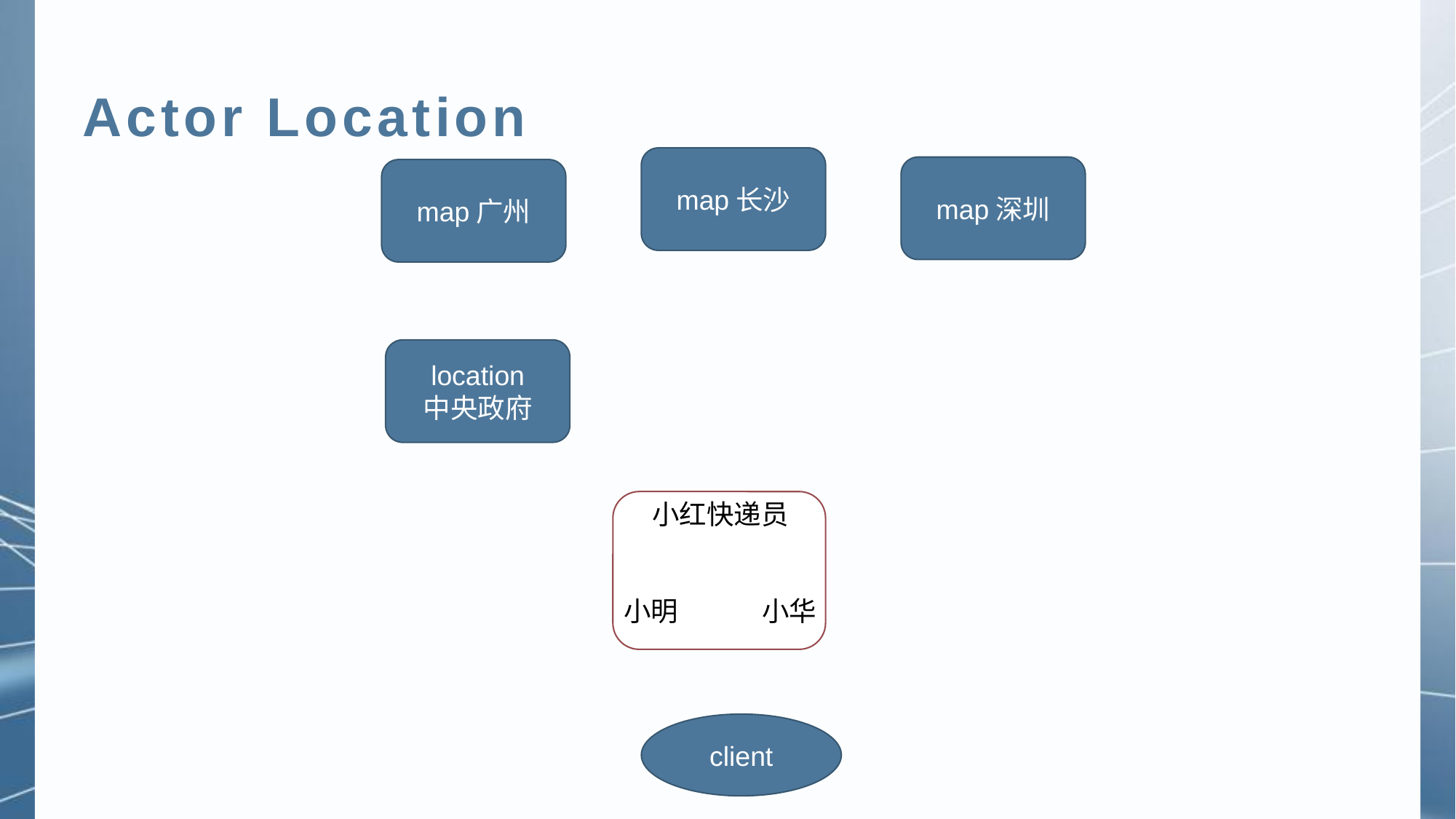

Actor Location
map长沙
map深圳
map广州
location
中央政府

小红快递员
小明
小华
client